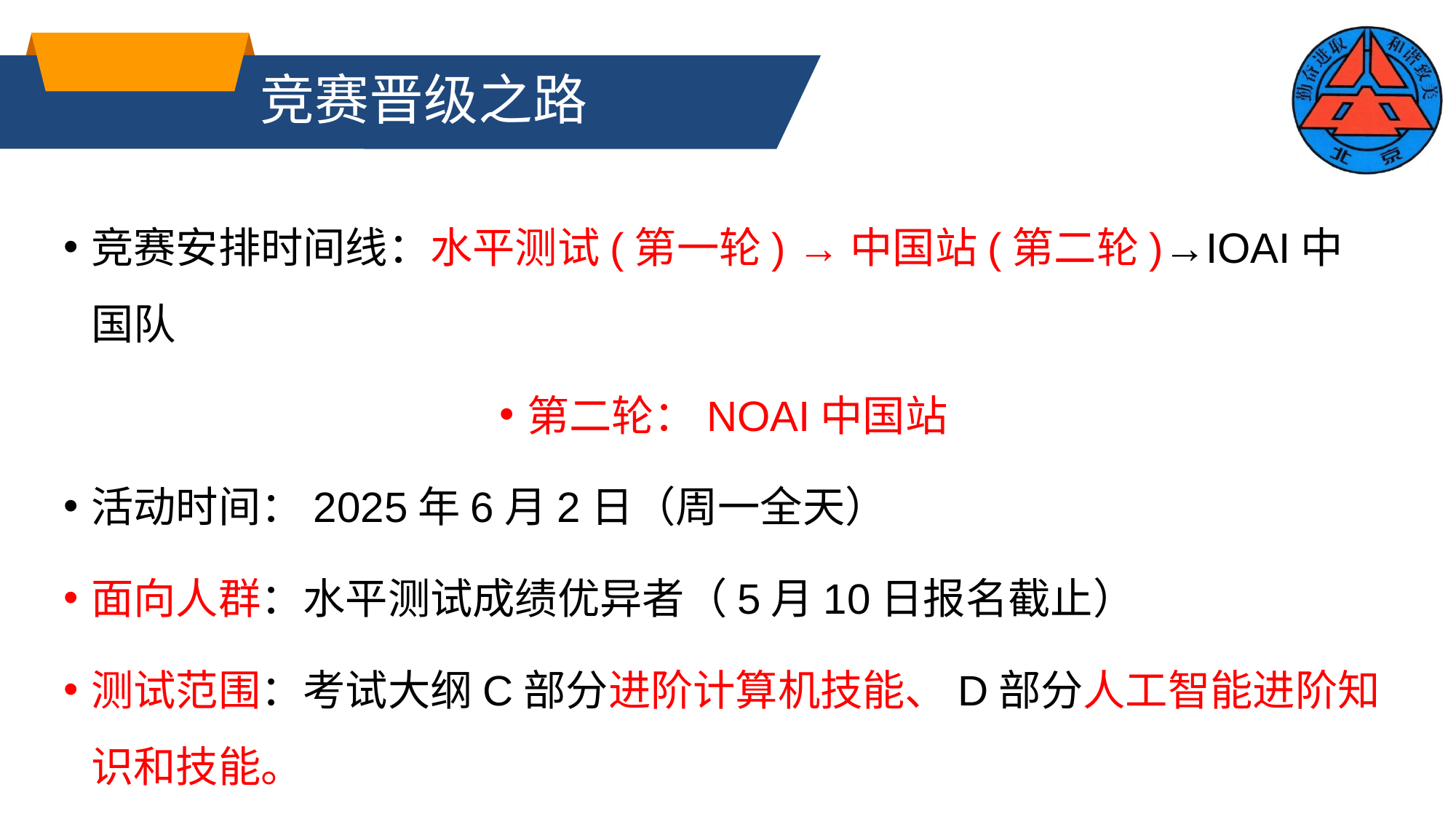

# 竞赛晋级之路
竞赛安排时间线：水平测试(第一轮) →中国站(第二轮)→IOAI中国队
第二轮：NOAI中国站
活动时间：2025年6月2日（周一全天）
面向人群：水平测试成绩优异者（5月10日报名截止）
测试范围：考试大纲C部分进阶计算机技能、D部分人工智能进阶知识和技能。
测试方式：上机实验并完成实验报告，选拔中国队队员。